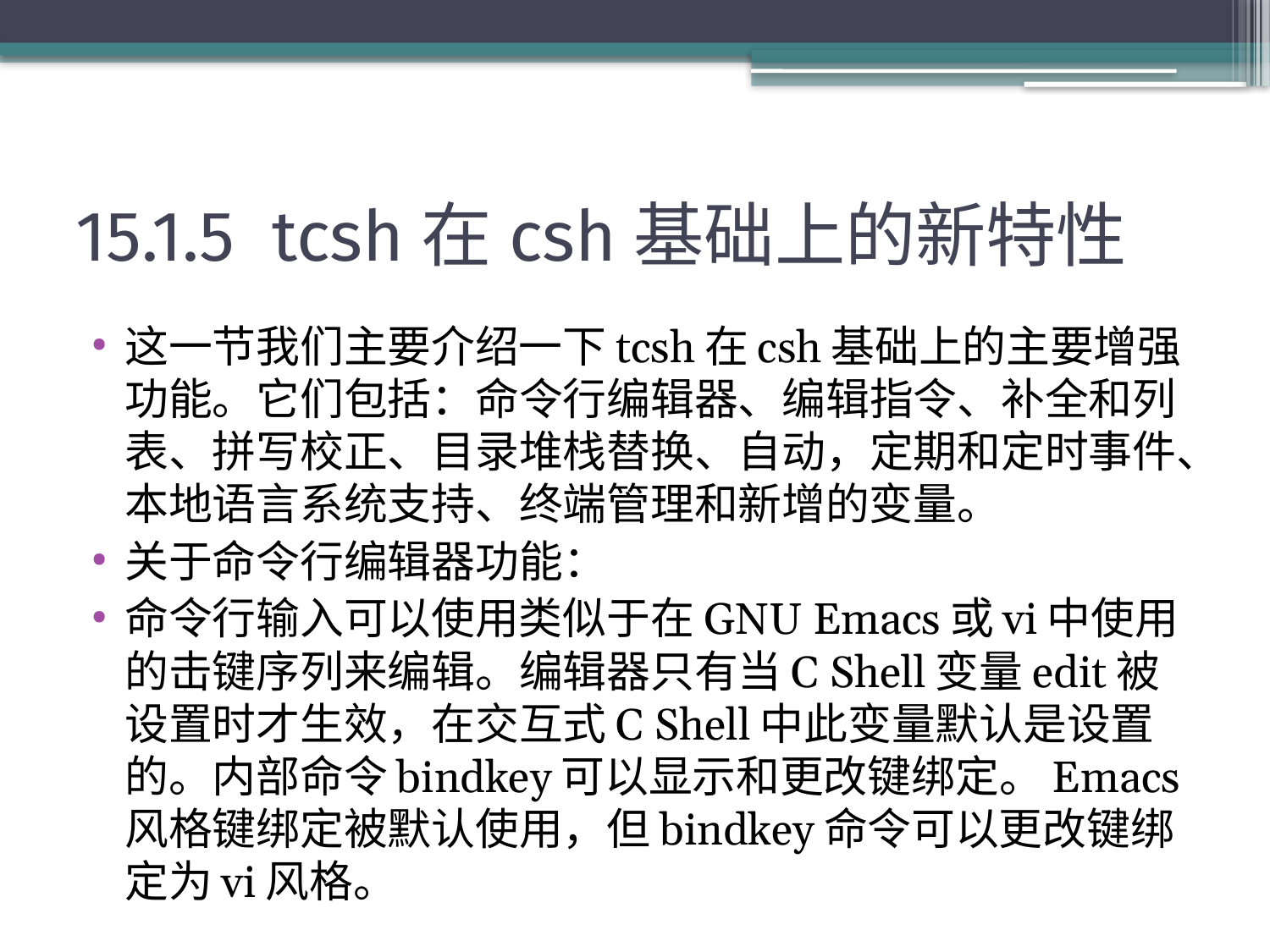

# 15.1.5  tcsh在csh基础上的新特性
这一节我们主要介绍一下tcsh在csh基础上的主要增强功能。它们包括：命令行编辑器、编辑指令、补全和列表、拼写校正、目录堆栈替换、自动，定期和定时事件、本地语言系统支持、终端管理和新增的变量。
关于命令行编辑器功能：
命令行输入可以使用类似于在GNU Emacs或vi中使用的击键序列来编辑。编辑器只有当C Shell变量edit被设置时才生效，在交互式C Shell中此变量默认是设置的。内部命令bindkey可以显示和更改键绑定。Emacs风格键绑定被默认使用，但bindkey命令可以更改键绑定为vi风格。